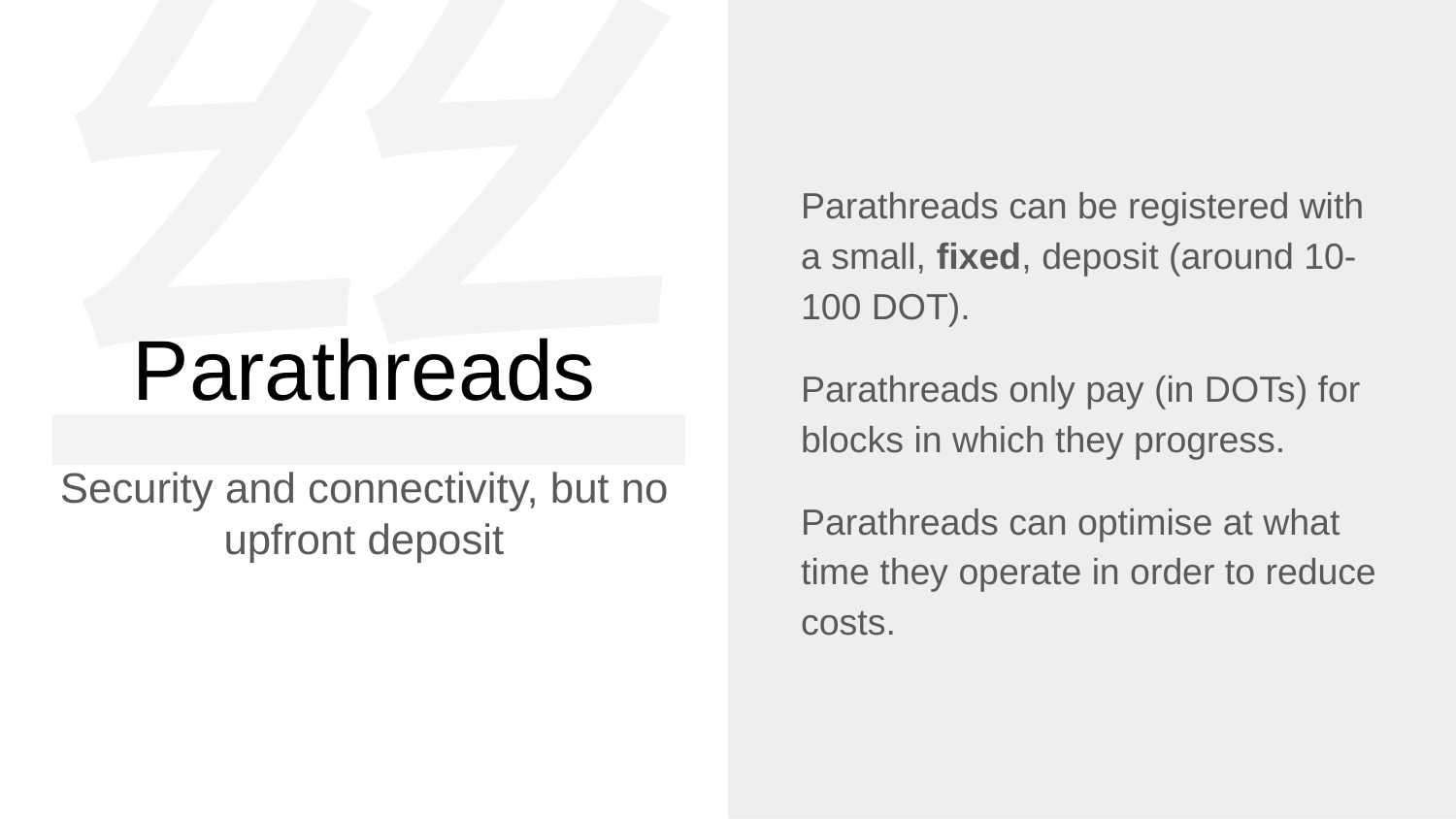

丝
Parathreads can be registered with a small, fixed, deposit (around 10-100 DOT).
Parathreads only pay (in DOTs) for blocks in which they progress.
Parathreads can optimise at what time they operate in order to reduce costs.
# Parathreads
Security and connectivity, but no upfront deposit